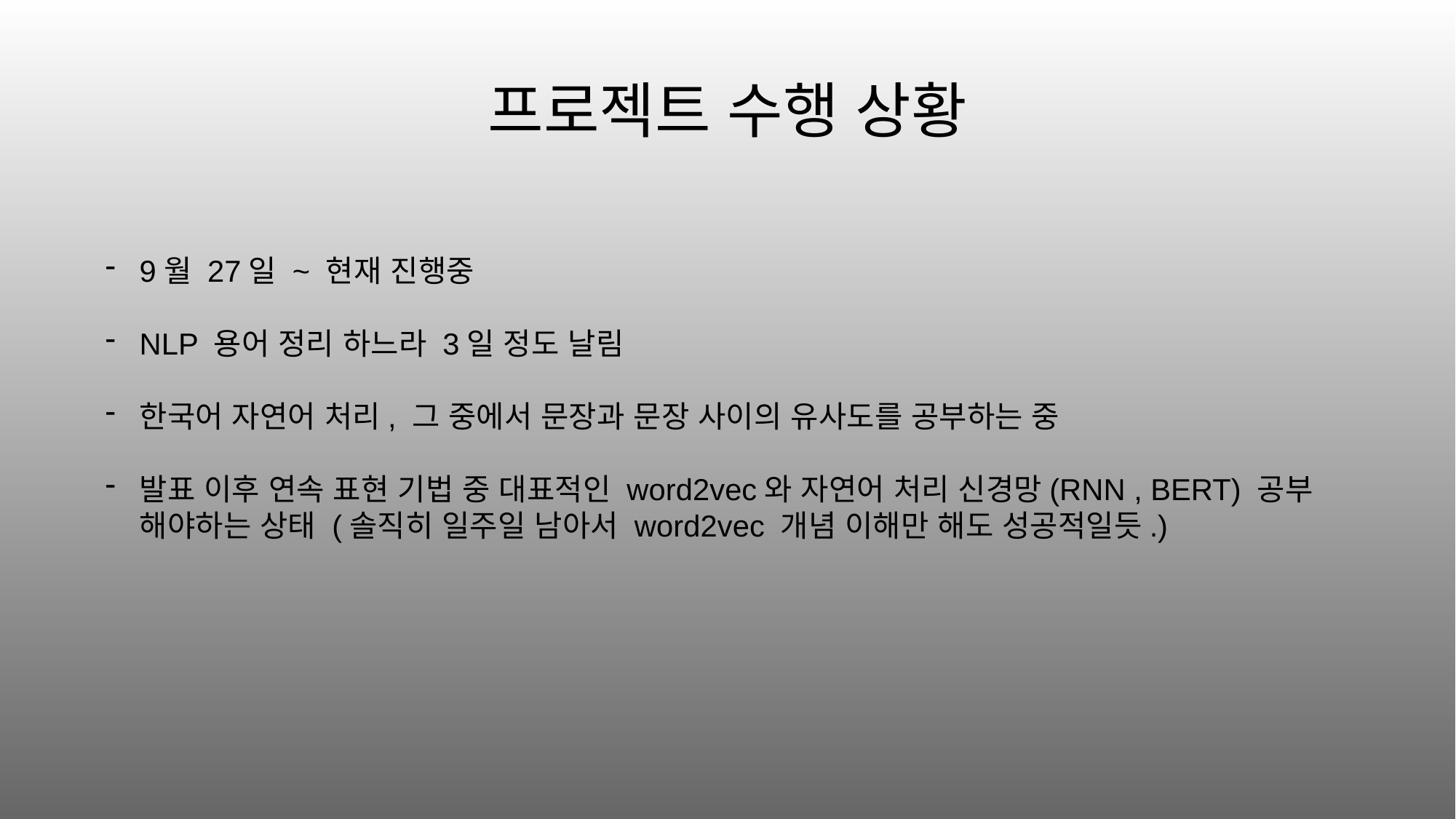

프로젝트 수행 상황
9월 27일 ~ 현재 진행중

NLP 용어 정리 하느라 3일 정도 날림

한국어 자연어 처리, 그 중에서 문장과 문장 사이의 유사도를 공부하는 중

발표 이후 연속 표현 기법 중 대표적인 word2vec와 자연어 처리 신경망(RNN , BERT) 공부 해야하는 상태 (솔직히 일주일 남아서 word2vec 개념 이해만 해도 성공적일듯.)